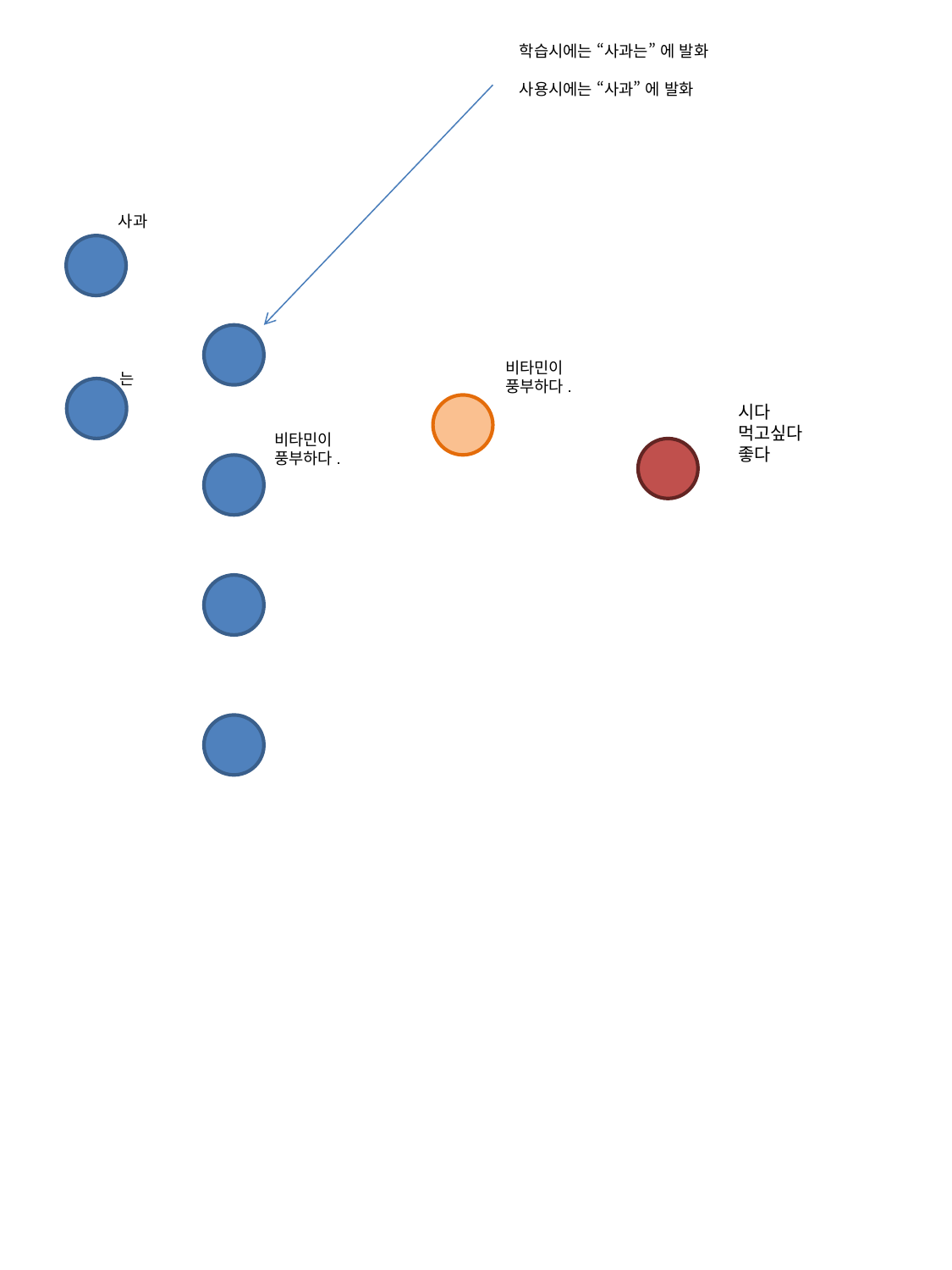

학습시에는 “사과는” 에 발화

사용시에는 “사과” 에 발화
사과

비타민이 풍부하다.
는

시다
먹고싶다
좋다
비타민이 풍부하다.